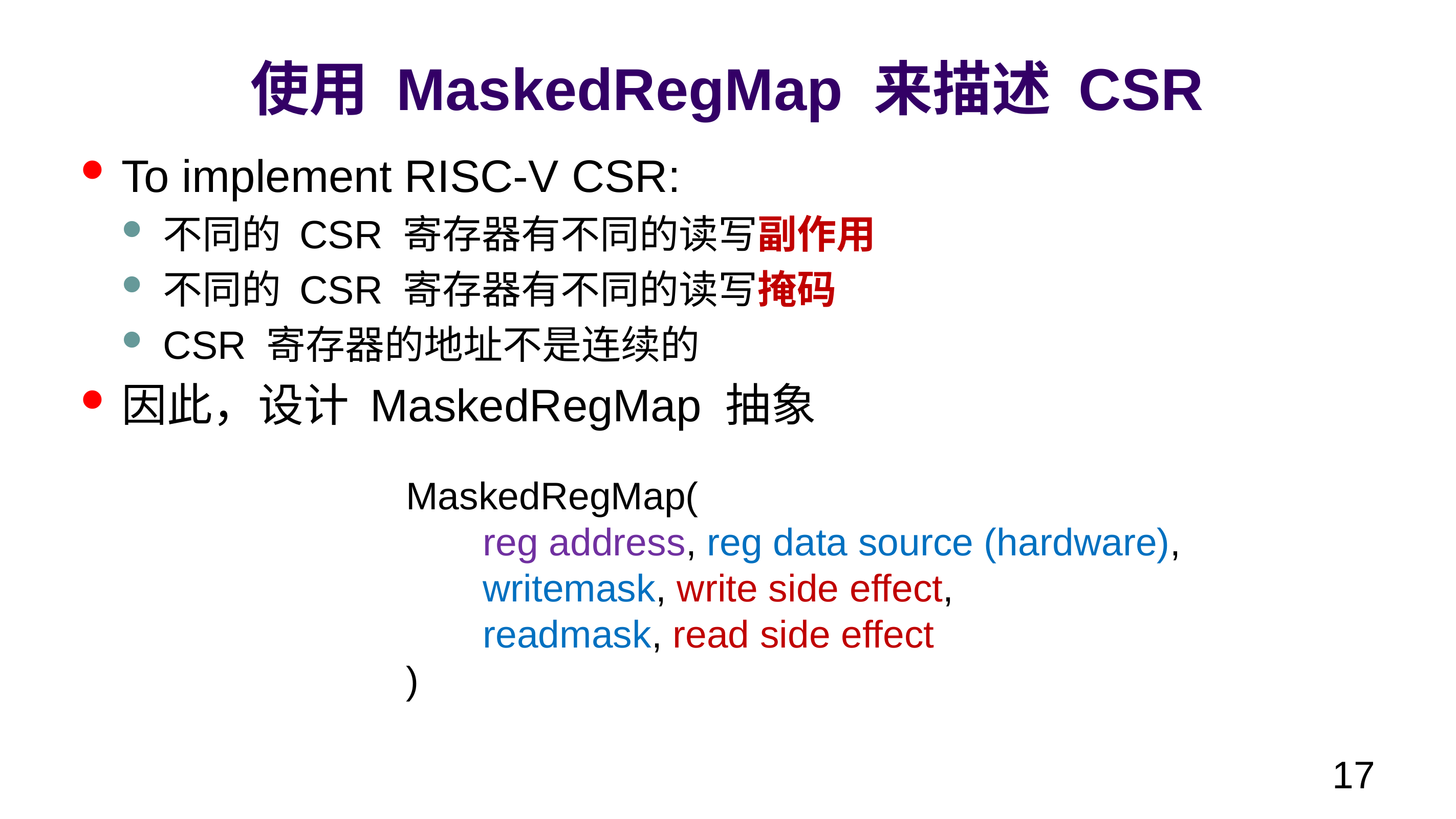

# 使用 MaskedRegMap 来描述 CSR
To implement RISC-V CSR:
不同的 CSR 寄存器有不同的读写副作用
不同的 CSR 寄存器有不同的读写掩码
CSR 寄存器的地址不是连续的
因此，设计 MaskedRegMap 抽象

MaskedRegMap(
	reg address, reg data source (hardware),
	writemask, write side effect,
	readmask, read side effect
)
17